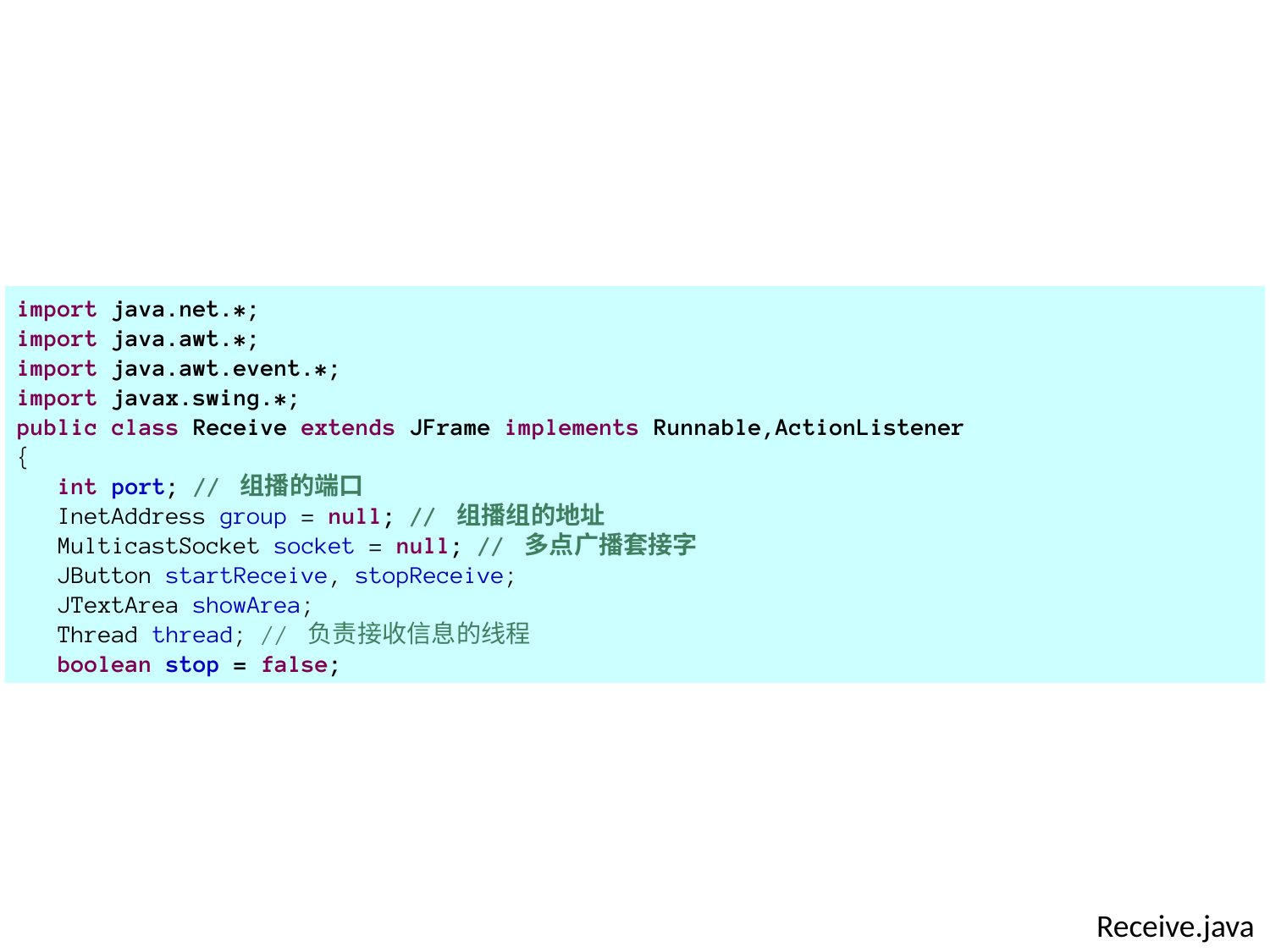

import java.net.*;
import java.awt.*;
import java.awt.event.*;
import javax.swing.*;
public class Receive extends JFrame implements Runnable,ActionListener
{
   int port; // 组播的端口
   InetAddress group = null; // 组播组的地址
   MulticastSocket socket = null; // 多点广播套接字
   JButton startReceive, stopReceive;
   JTextArea showArea;
   Thread thread; // 负责接收信息的线程
   boolean stop = false;
Receive.java